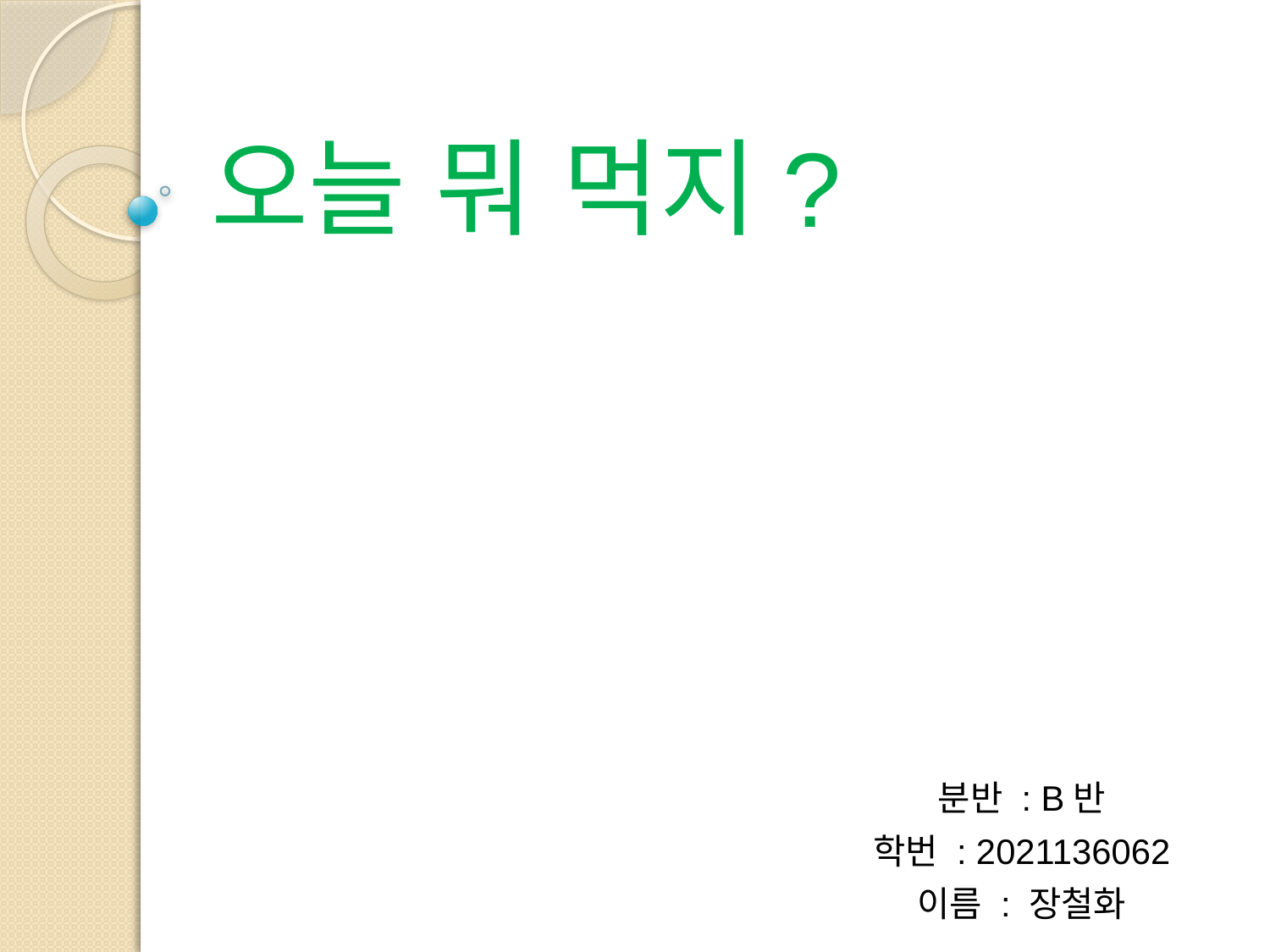

# 오늘 뭐 먹지?
분반 : B반
학번 : 2021136062
이름 : 장철화